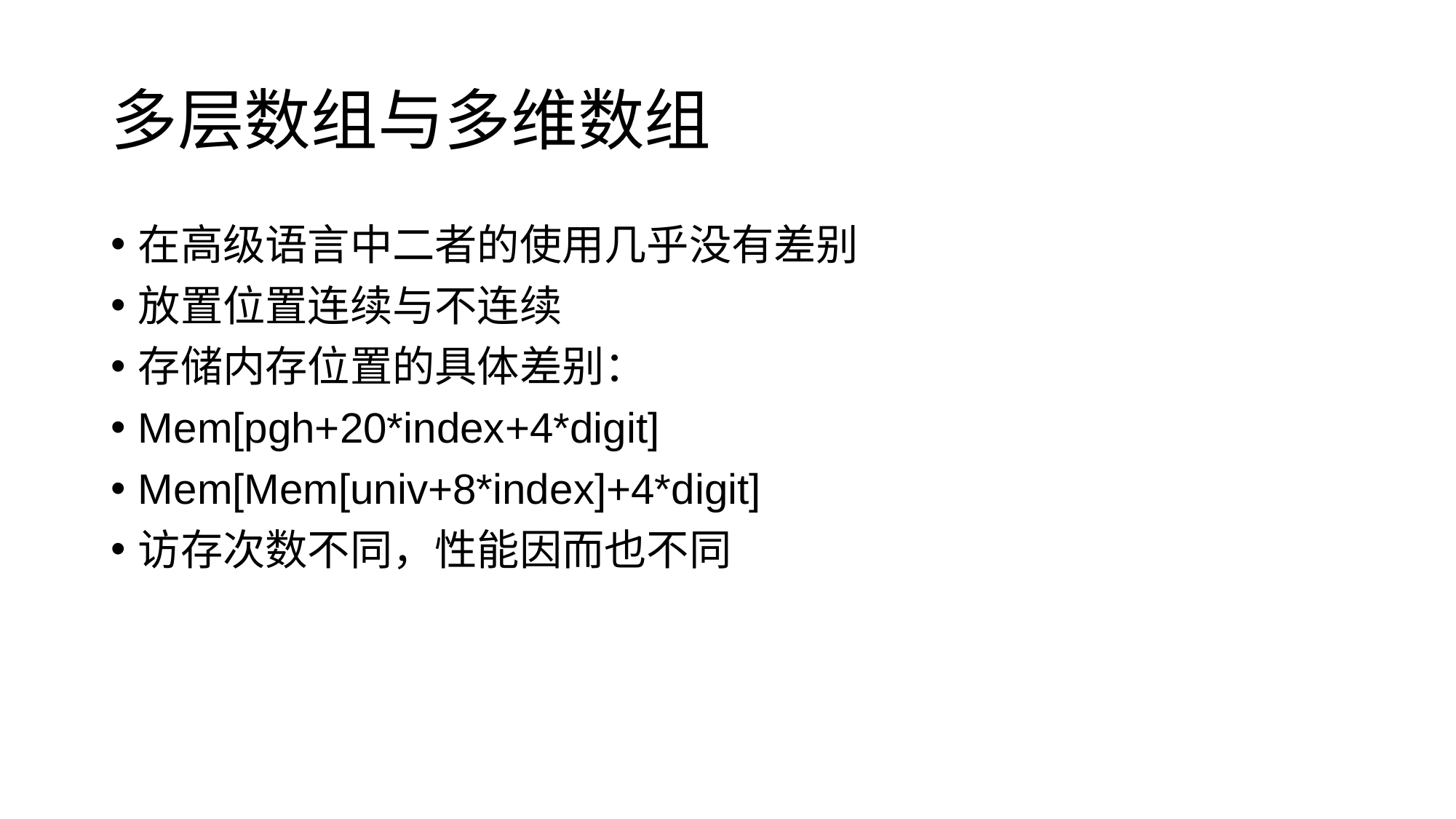

# 多层数组与多维数组
在高级语言中二者的使用几乎没有差别
放置位置连续与不连续
存储内存位置的具体差别：
Mem[pgh+20*index+4*digit]
Mem[Mem[univ+8*index]+4*digit]
访存次数不同，性能因而也不同